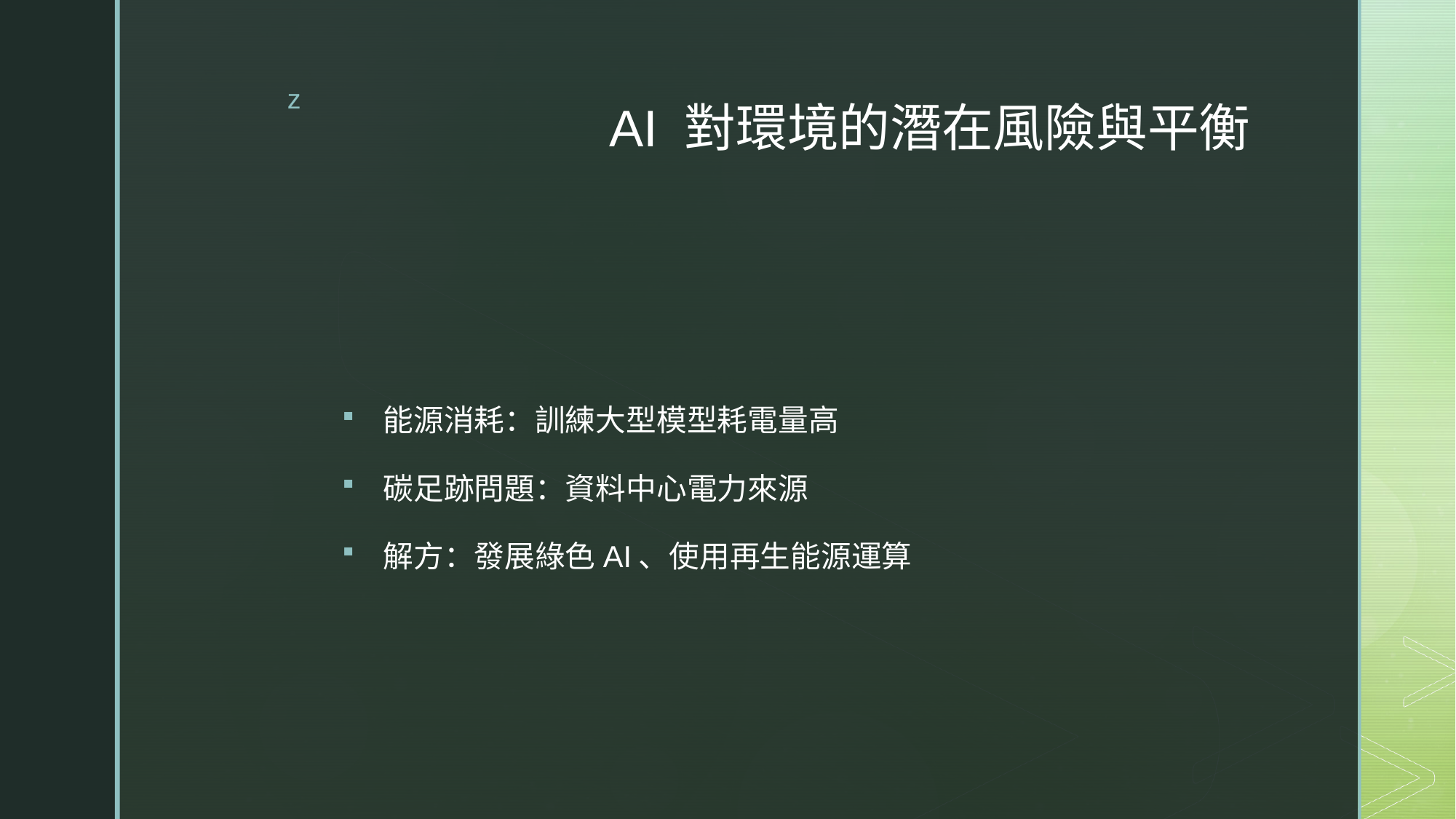

# AI 對環境的潛在風險與平衡
能源消耗：訓練大型模型耗電量高
碳足跡問題：資料中心電力來源
解方：發展綠色AI、使用再生能源運算